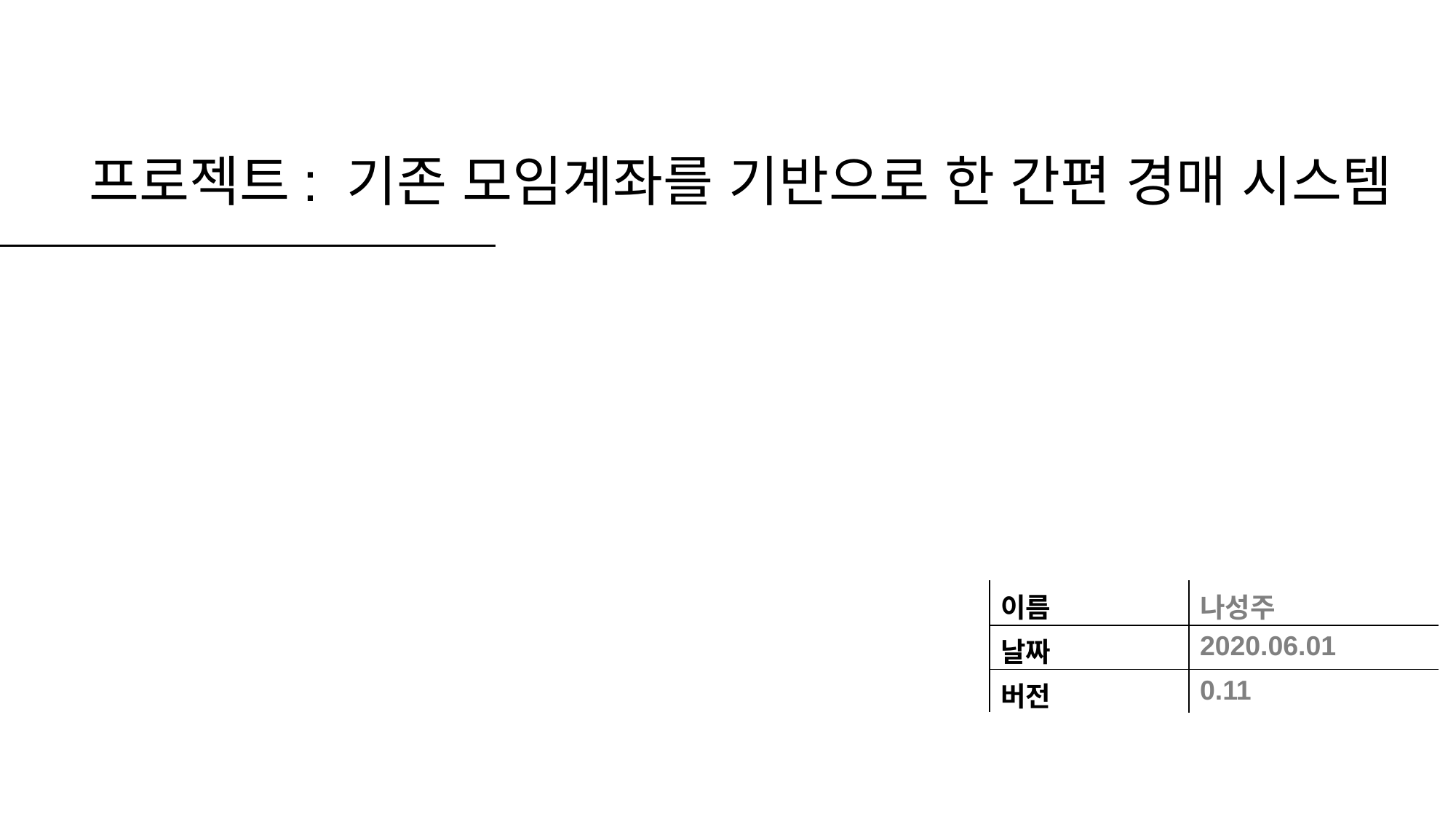

프로젝트: 기존 모임계좌를 기반으로 한 간편 경매 시스템
HAPI: Hana Auction Platform for I(You)
|  | 이름 | 나성주 |
| --- | --- | --- |
|  | 날짜 | 2020.06.01 |
|  | 버전 | 0.11 |